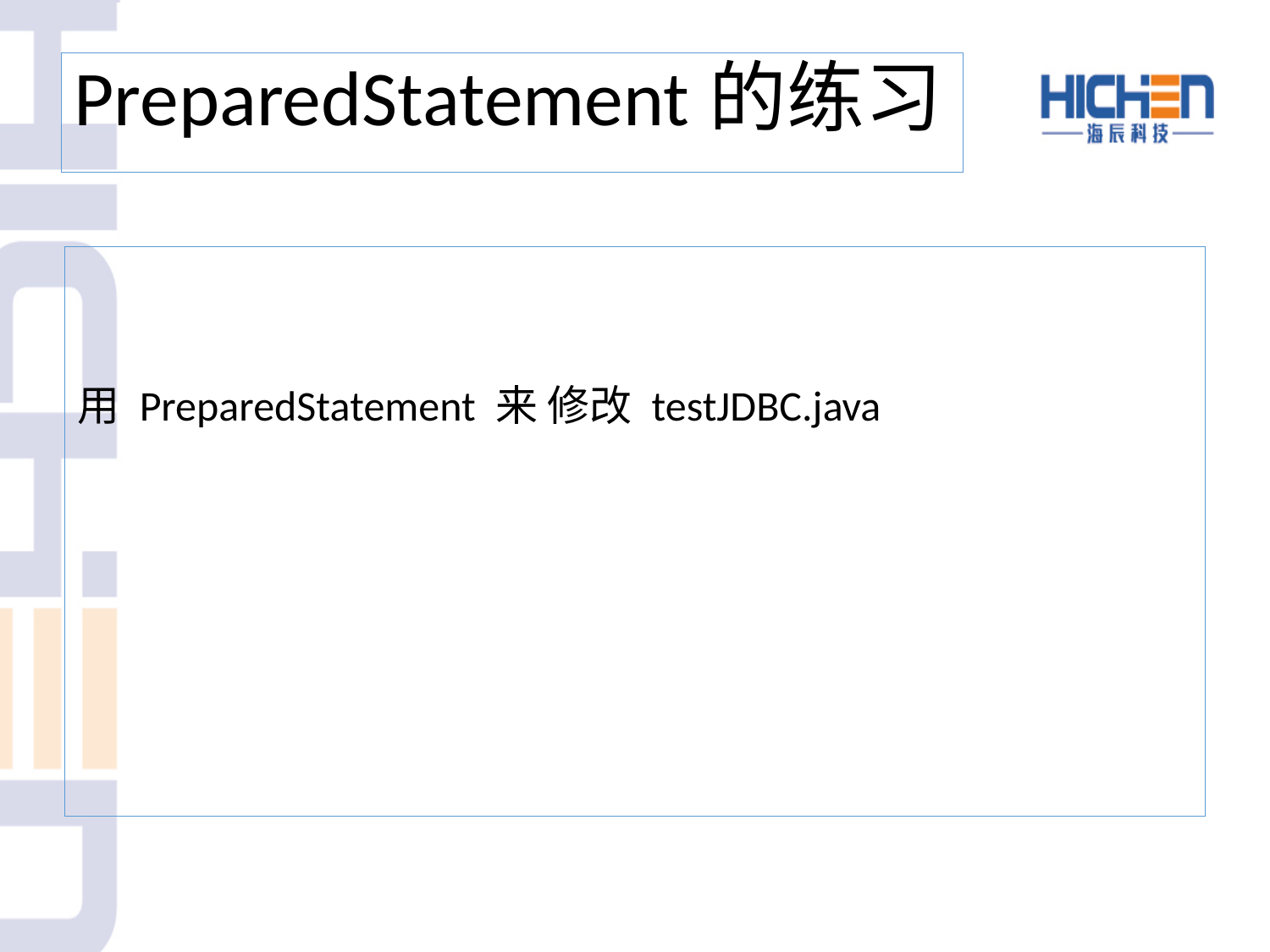

# PreparedStatement的练习

用 PreparedStatement 来 修改 testJDBC.java